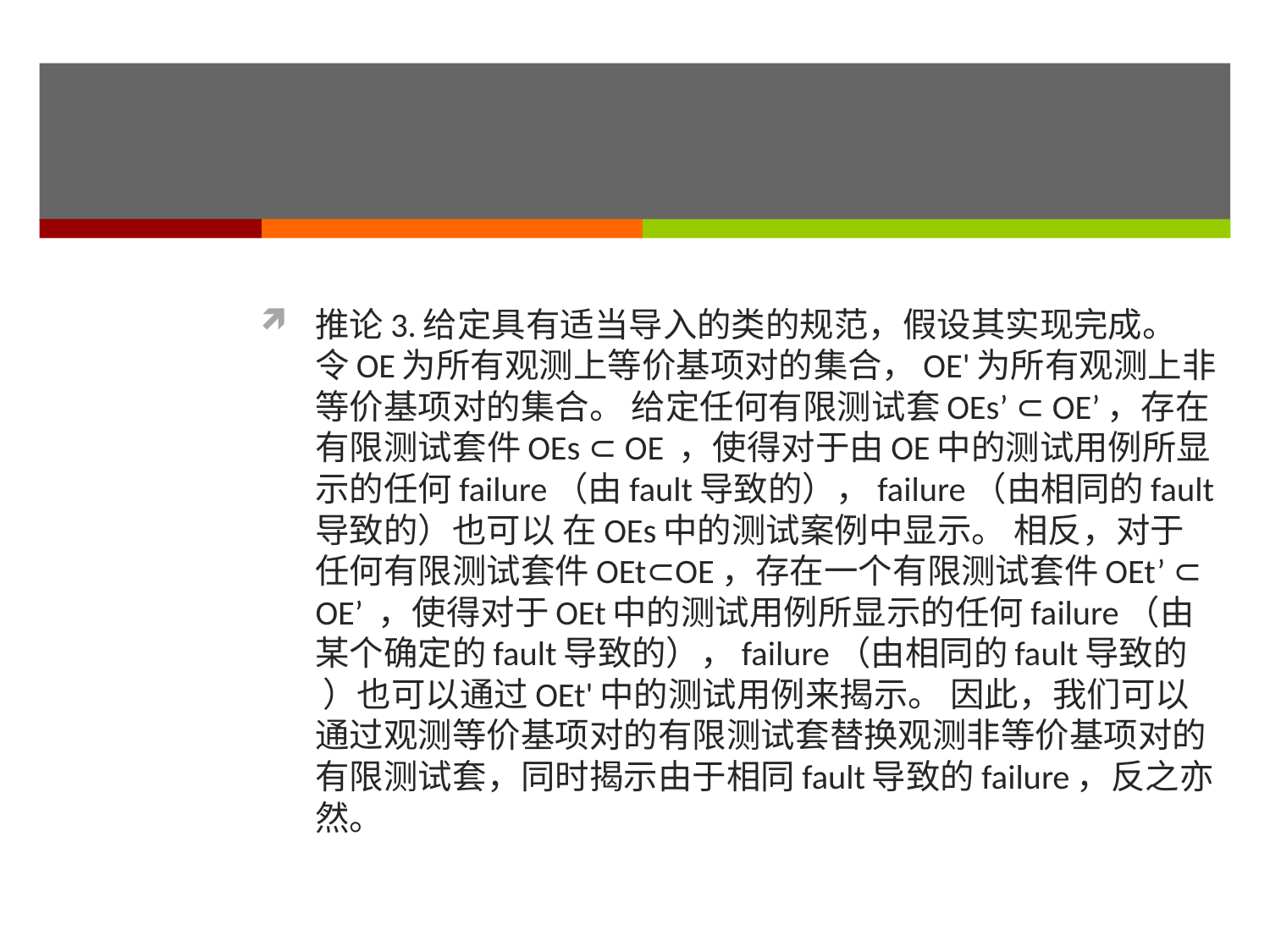

#
推论3.给定具有适当导入的类的规范，假设其实现完成。 令OE为所有观测上等价基项对的集合，OE'为所有观测上非等价基项对的集合。 给定任何有限测试套OEs’ ⊂ OE’，存在有限测试套件OEs ⊂ OE ，使得对于由OE中的测试用例所显示的任何failure（由fault导致的），failure（由相同的fault导致的）也可以 在OEs中的测试案例中显示。 相反，对于任何有限测试套件OEt⊂OE，存在一个有限测试套件OEt’ ⊂ OE’ ，使得对于OEt中的测试用例所显示的任何failure（由某个确定的fault导致的），failure（由相同的fault导致的 ）也可以通过OEt'中的测试用例来揭示。 因此，我们可以通过观测等价基项对的有限测试套替换观测非等价基项对的有限测试套，同时揭示由于相同fault导致的failure，反之亦然。